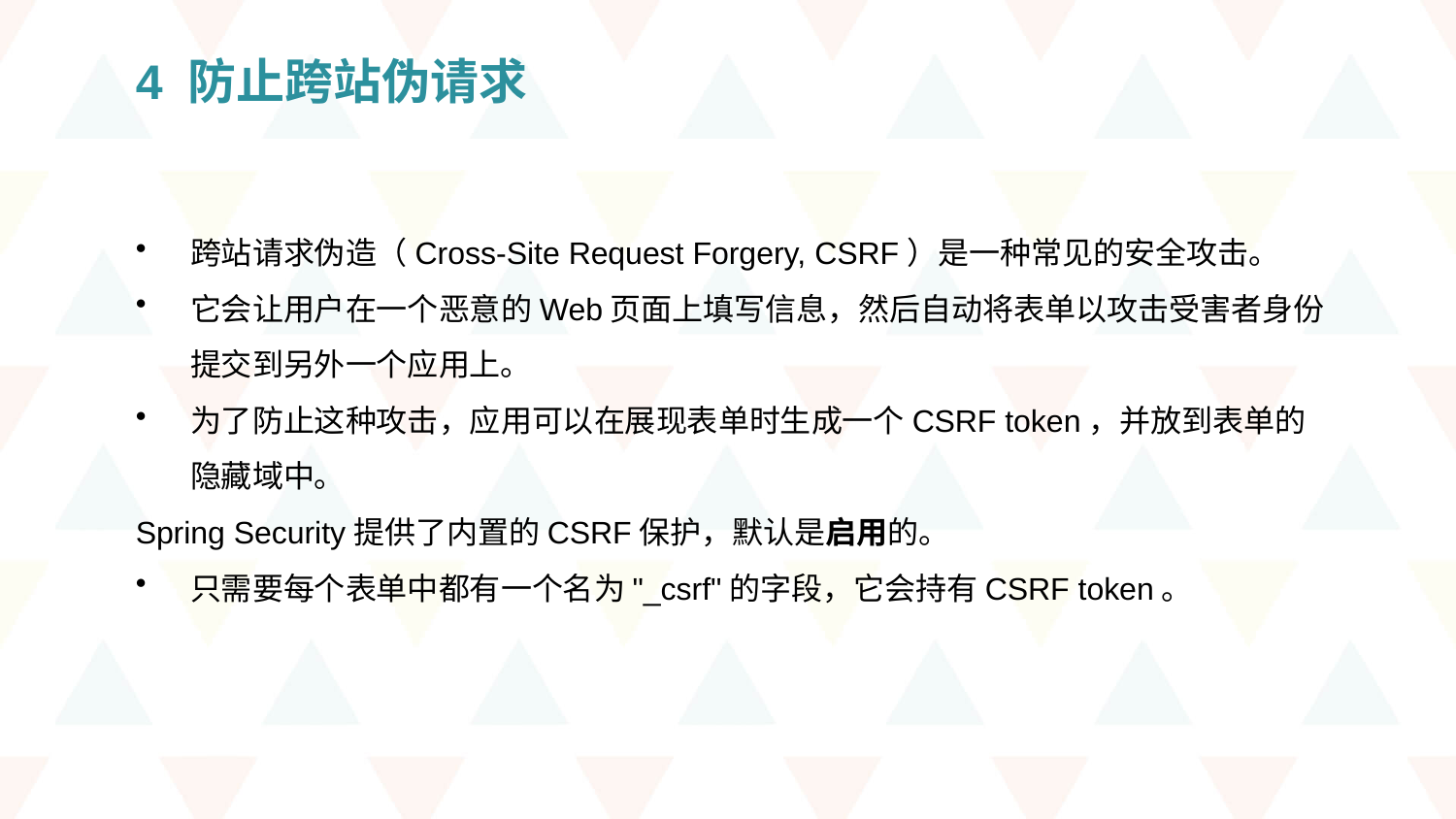

4 防止跨站伪请求
跨站请求伪造（Cross-Site Request Forgery, CSRF）是一种常见的安全攻击。
它会让用户在一个恶意的Web页面上填写信息，然后自动将表单以攻击受害者身份提交到另外一个应用上。
为了防止这种攻击，应用可以在展现表单时生成一个CSRF token，并放到表单的隐藏域中。
Spring Security提供了内置的CSRF保护，默认是启用的。
只需要每个表单中都有一个名为"_csrf"的字段，它会持有CSRF token。